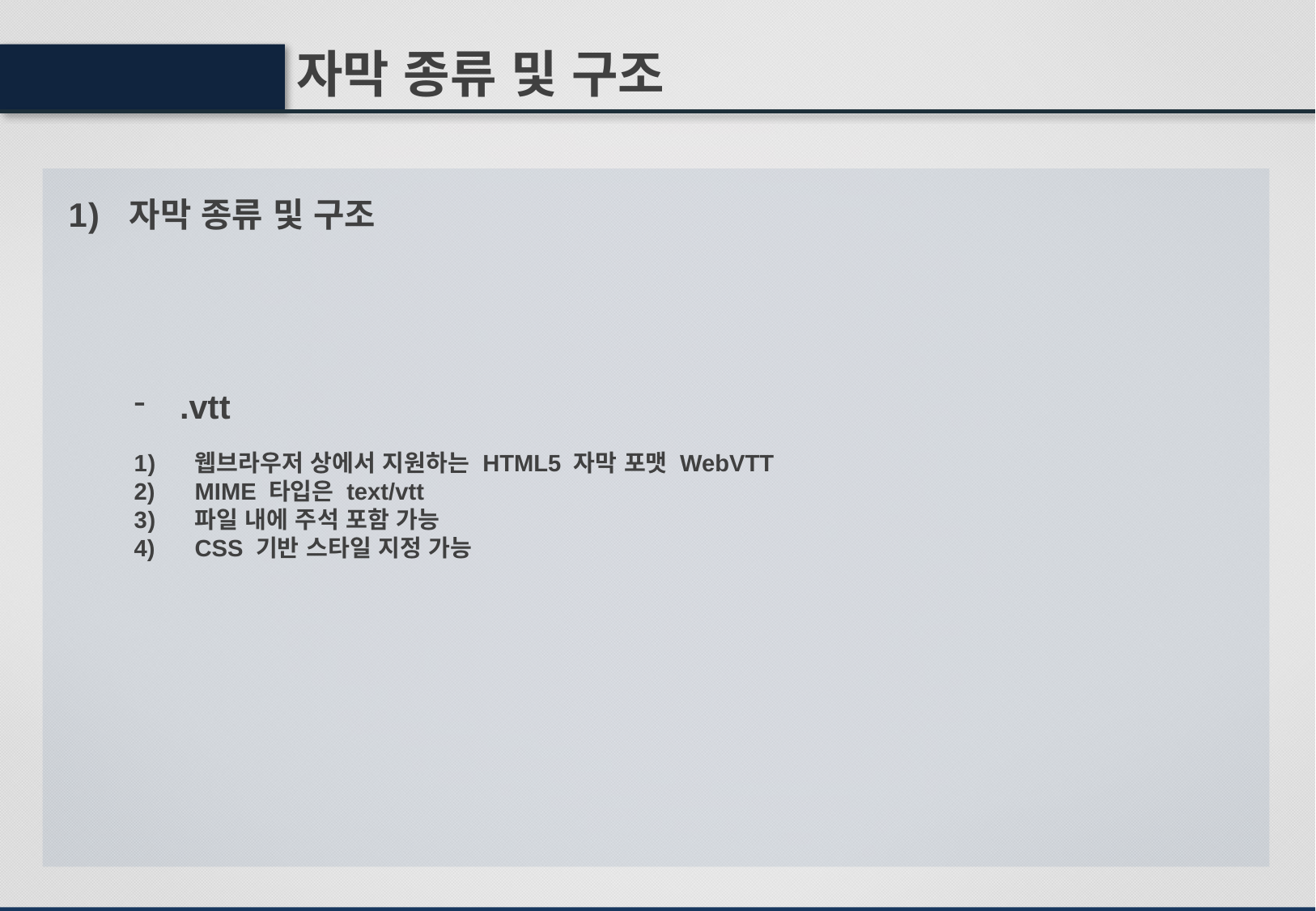

자막 종류 및 구조

자막 종류 및 구조

.vtt

웹브라우저 상에서 지원하는 HTML5 자막 포맷 WebVTT
MIME 타입은 text/vtt
파일 내에 주석 포함 가능
CSS 기반 스타일 지정 가능